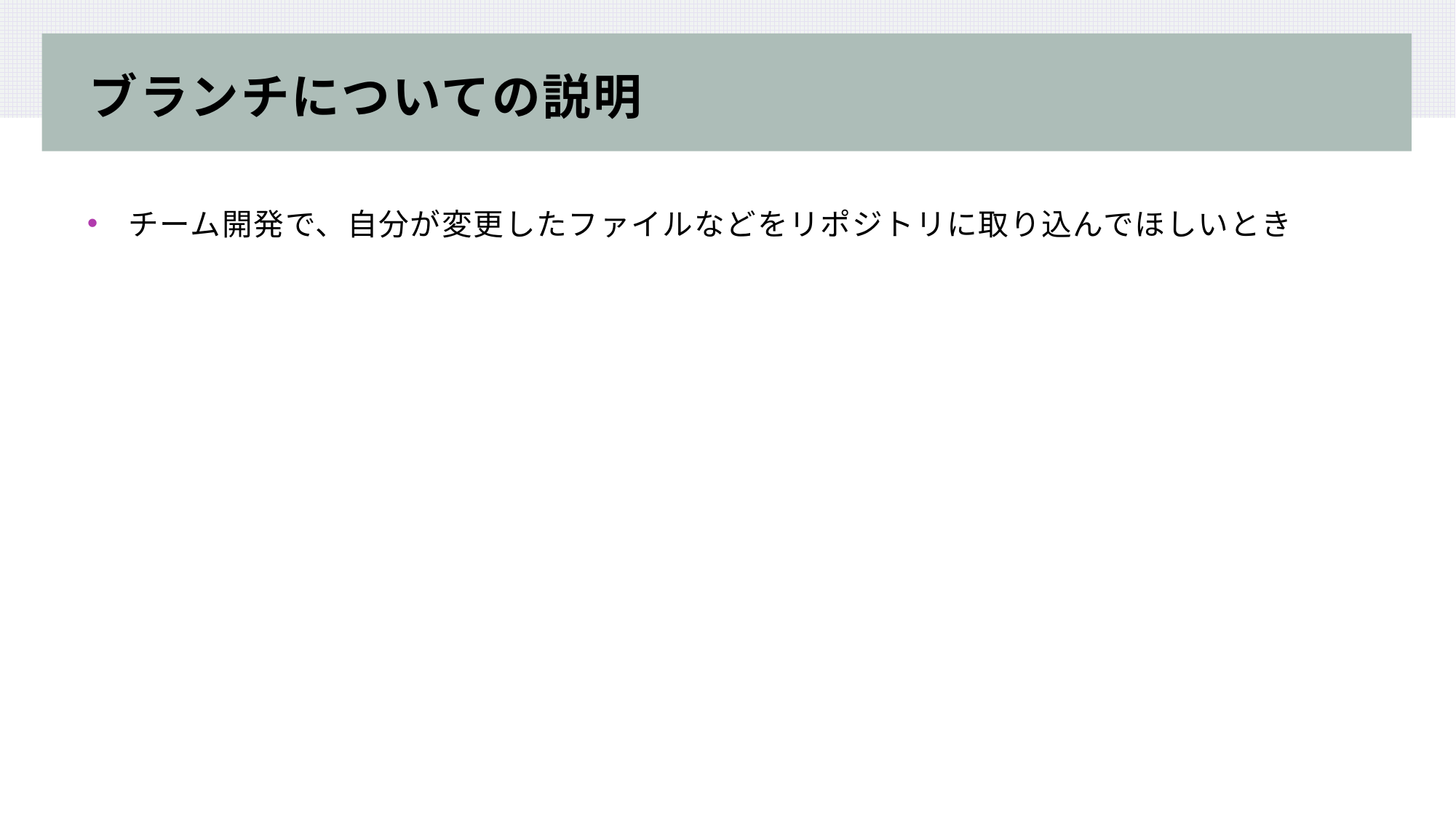

# ブランチについての説明
チーム開発で、自分が変更したファイルなどをリポジトリに取り込んでほしいとき